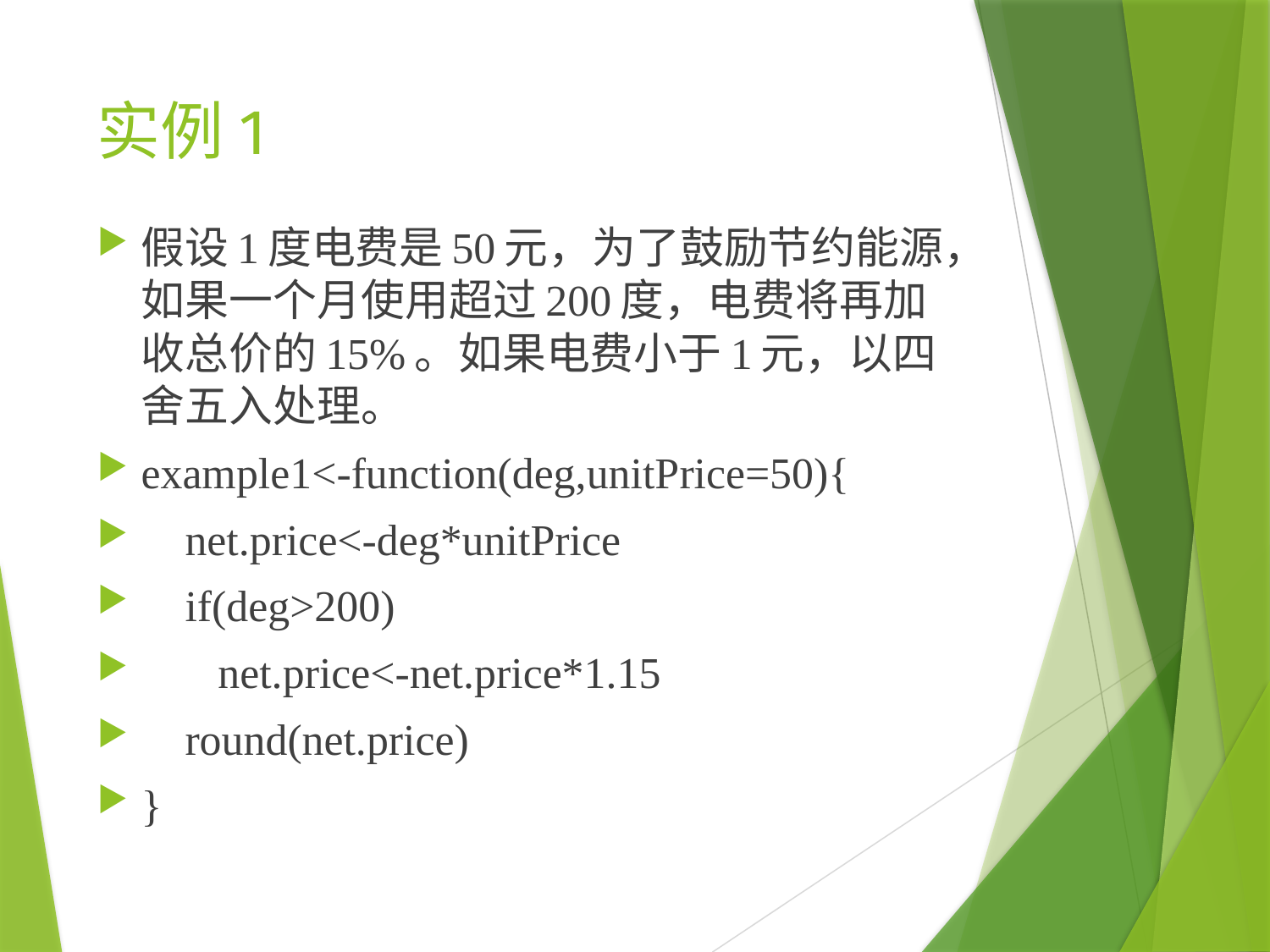

# 实例1
假设1度电费是50元，为了鼓励节约能源，如果一个月使用超过200度，电费将再加收总价的15%。如果电费小于1元，以四舍五入处理。
example1<-function(deg,unitPrice=50){
    net.price<-deg*unitPrice
    if(deg>200)
       net.price<-net.price*1.15
    round(net.price)
}